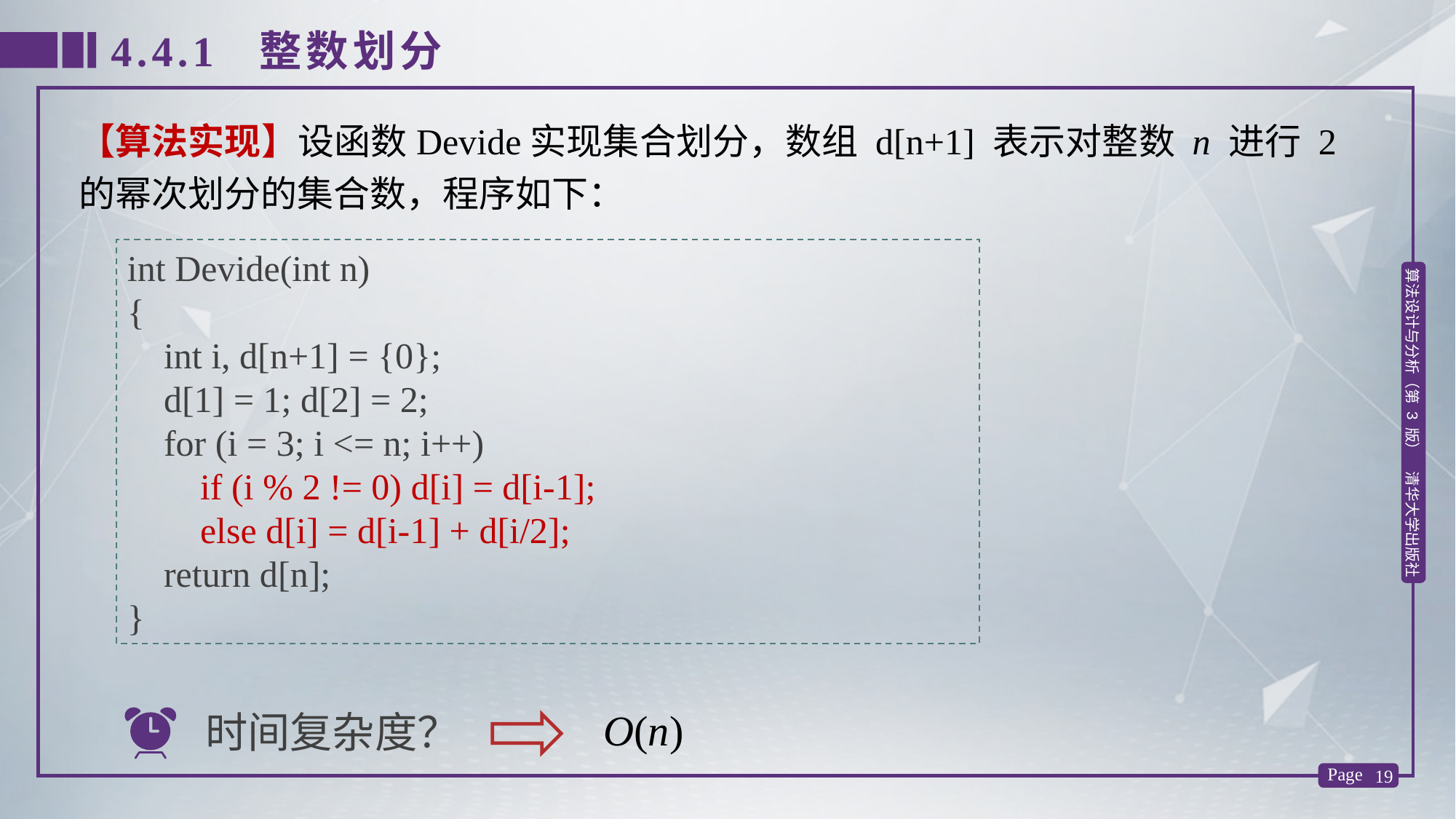

4.4.1  整数划分
【算法实现】设函数Devide实现集合划分，数组 d[n+1] 表示对整数 n 进行 2 的幂次划分的集合数，程序如下：
int Devide(int n)
{
    int i, d[n+1] = {0};
    d[1] = 1; d[2] = 2;
    for (i = 3; i <= n; i++)
        if (i % 2 != 0) d[i] = d[i-1];
        else d[i] = d[i-1] + d[i/2];
    return d[n];
}
O(n)

时间复杂度？